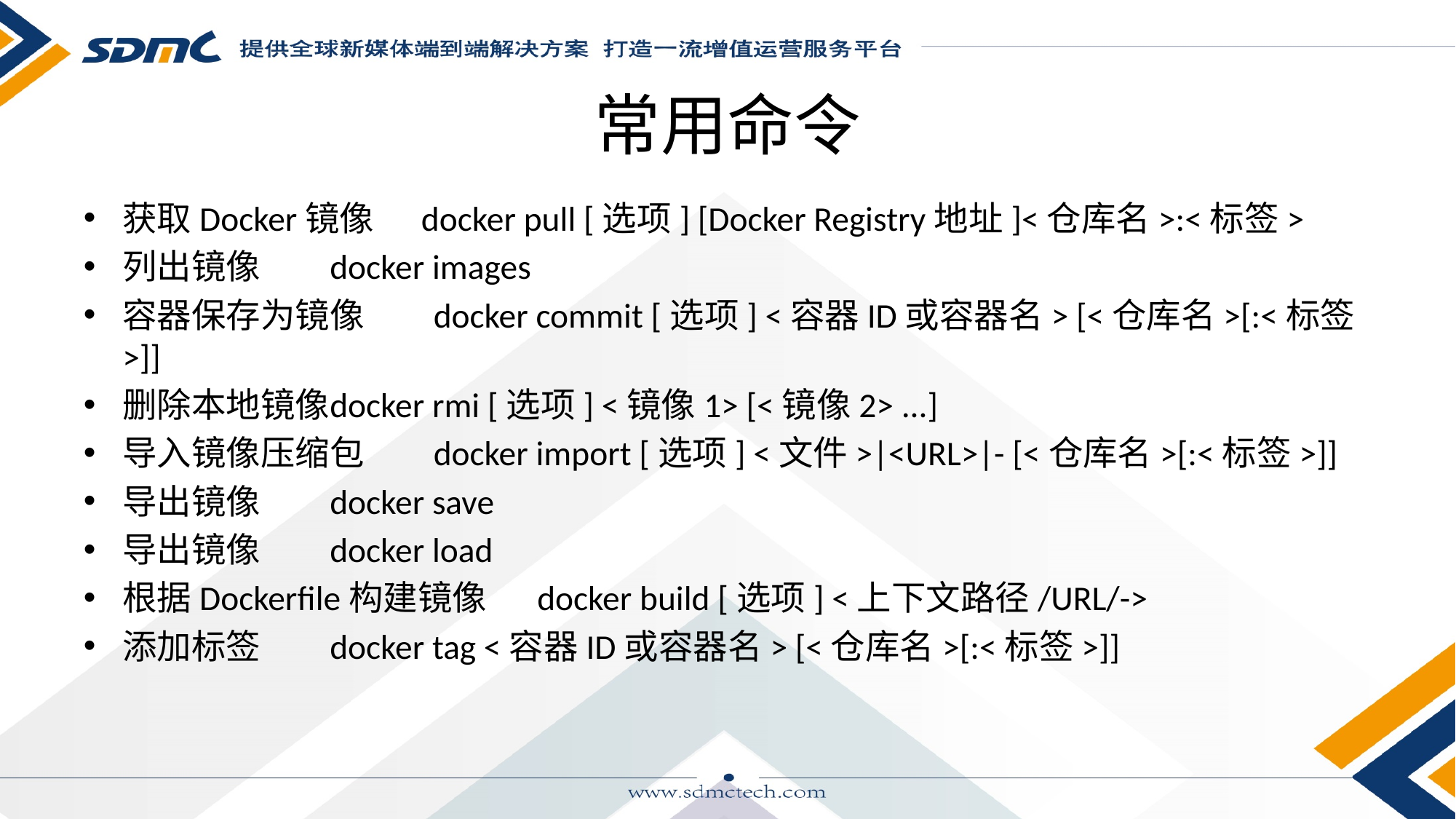

# 常用命令
获取Docker镜像     docker pull [选项] [Docker Registry地址]<仓库名>:<标签>
列出镜像		docker images
容器保存为镜像	docker commit [选项] <容器ID或容器名> [<仓库名>[:<标签>]]
删除本地镜像	docker rmi [选项] <镜像1> [<镜像2> ...]
导入镜像压缩包	docker import [选项] <文件>|<URL>|- [<仓库名>[:<标签>]]
导出镜像		docker save
导出镜像		docker load
根据Dockerfile构建镜像 	docker build [选项] <上下文路径/URL/->
添加标签		docker tag <容器ID或容器名> [<仓库名>[:<标签>]]